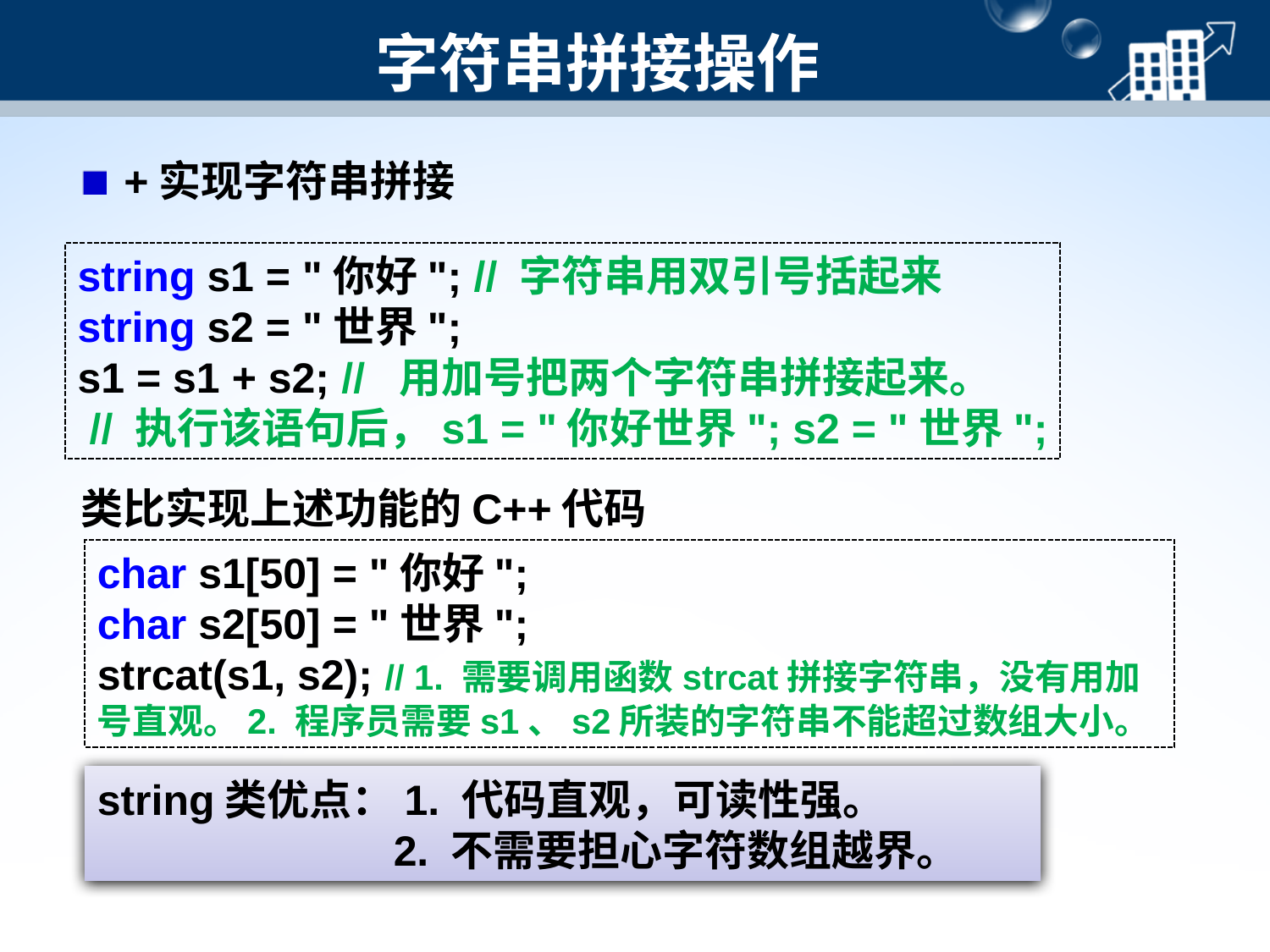

# 字符串拼接操作
+实现字符串拼接
string s1 = "你好"; // 字符串用双引号括起来
string s2 = "世界";
s1 = s1 + s2; //  用加号把两个字符串拼接起来。
 // 执行该语句后，s1 = "你好世界"; s2 = "世界";
类比实现上述功能的C++代码
char s1[50] = "你好";
char s2[50] = "世界";
strcat(s1, s2); // 1. 需要调用函数strcat拼接字符串，没有用加号直观。2. 程序员需要s1、s2所装的字符串不能超过数组大小。
string类优点：1. 代码直观，可读性强。
                         2. 不需要担心字符数组越界。